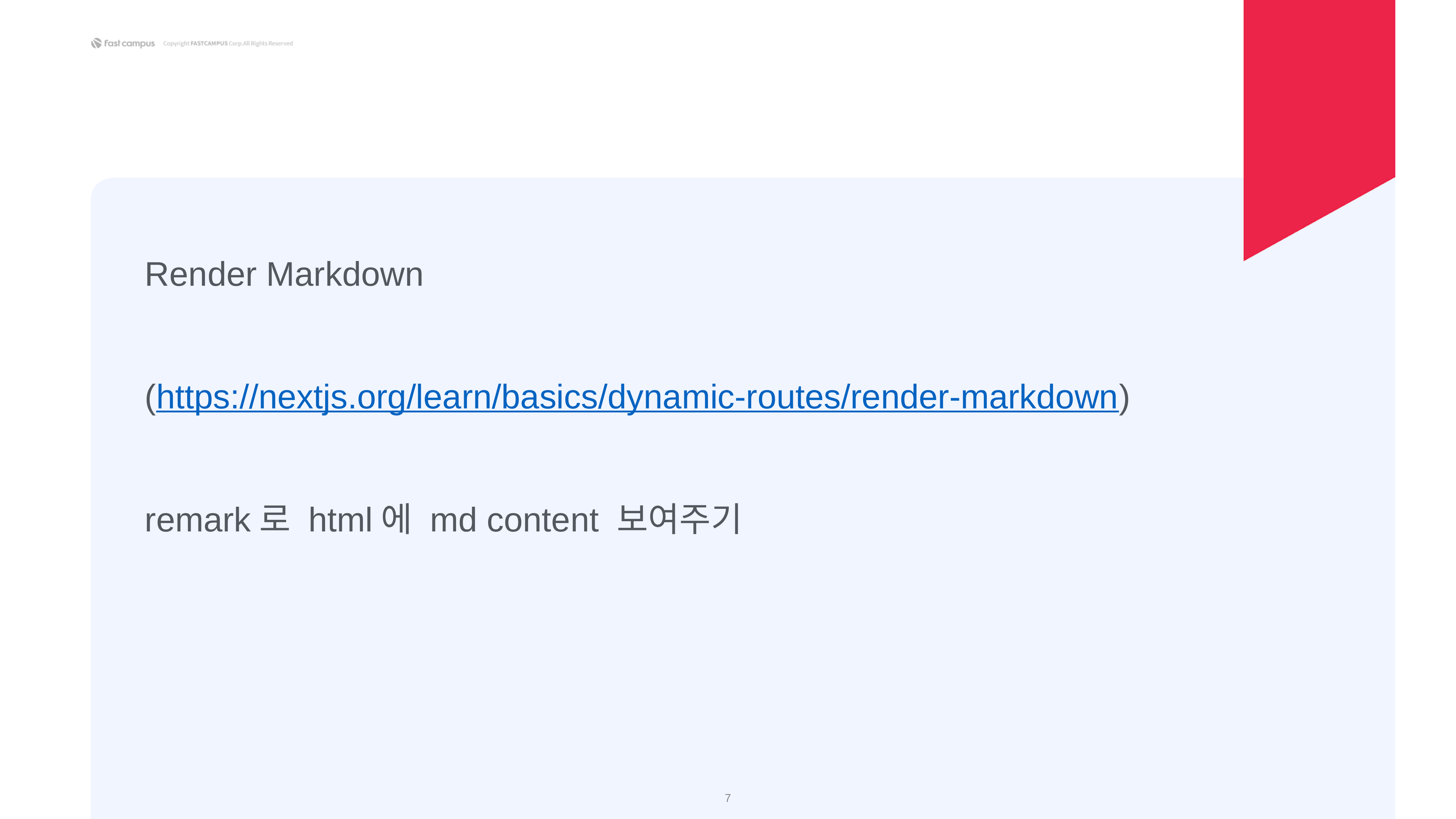

Render Markdown

(https://nextjs.org/learn/basics/dynamic-routes/render-markdown)

remark로 html에 md content 보여주기
7